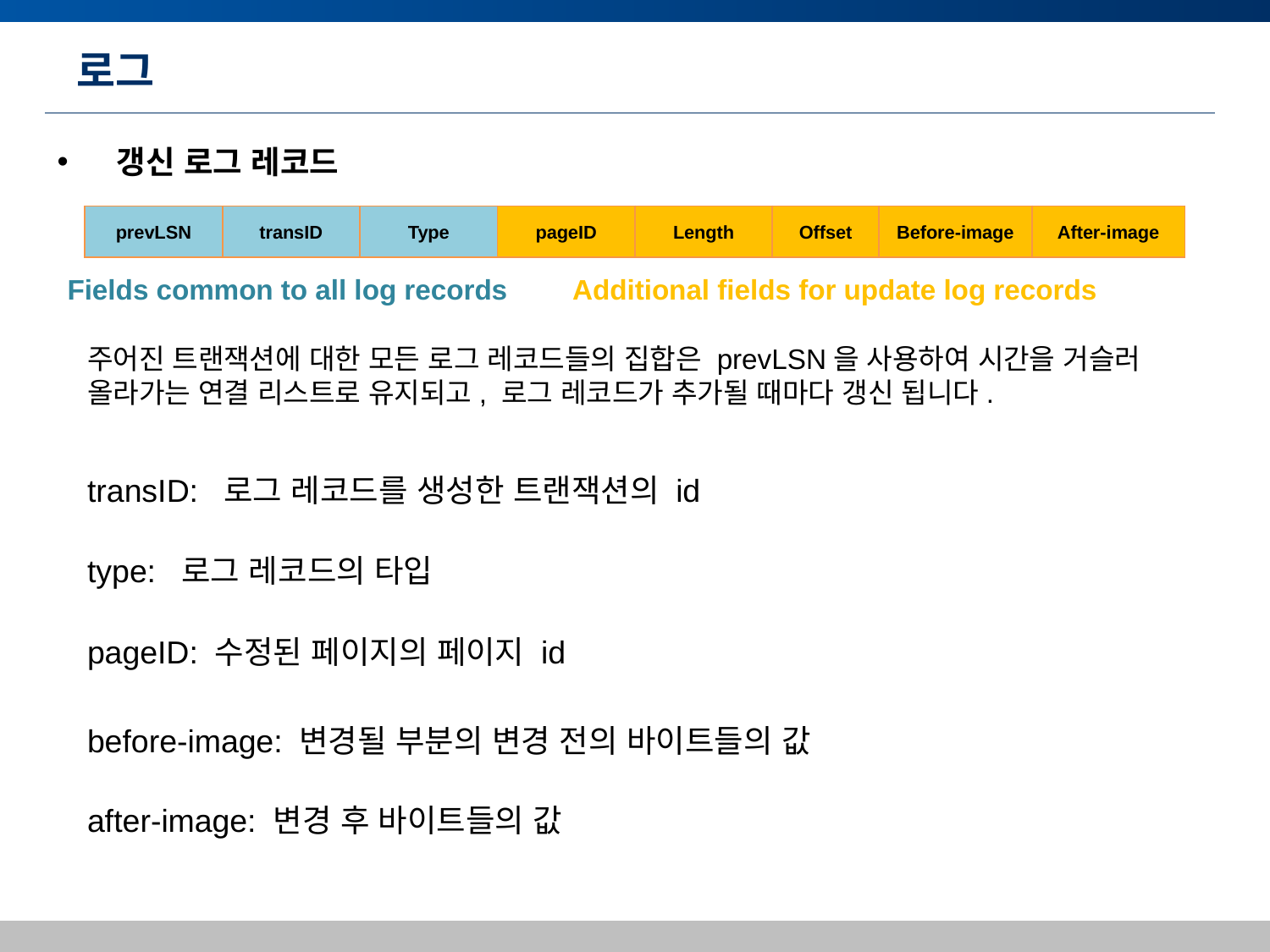

# 로그
   갱신 로그 레코드
| prevLSN | transID | Type | pageID | Length | Offset | Before-image | After-image |
| --- | --- | --- | --- | --- | --- | --- | --- |
Fields common to all log records
Additional fields for update log records
주어진 트랜잭션에 대한 모든 로그 레코드들의 집합은 prevLSN을 사용하여 시간을 거슬러 올라가는 연결 리스트로 유지되고, 로그 레코드가 추가될 때마다 갱신 됩니다.
transID:  로그 레코드를 생성한 트랜잭션의 id
type:  로그 레코드의 타입
pageID: 수정된 페이지의 페이지 id
before-image: 변경될 부분의 변경 전의 바이트들의 값
after-image: 변경 후 바이트들의 값